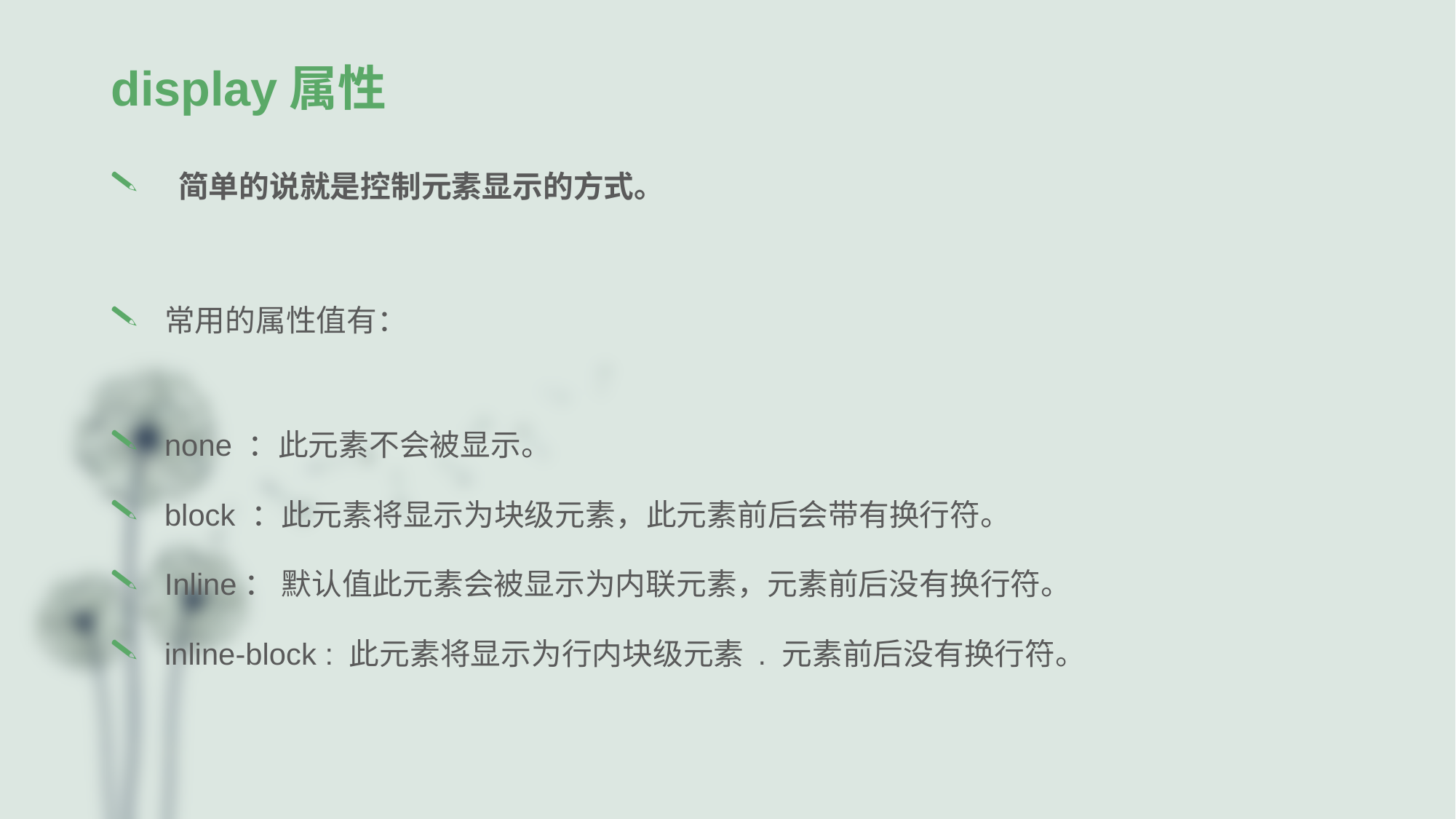

# display属性
 简单的说就是控制元素显示的方式。

常用的属性值有：
none ：此元素不会被显示。
block ：此元素将显示为块级元素，此元素前后会带有换行符。
Inline： 默认值此元素会被显示为内联元素，元素前后没有换行符。
inline-block : 此元素将显示为行内块级元素 . 元素前后没有换行符。